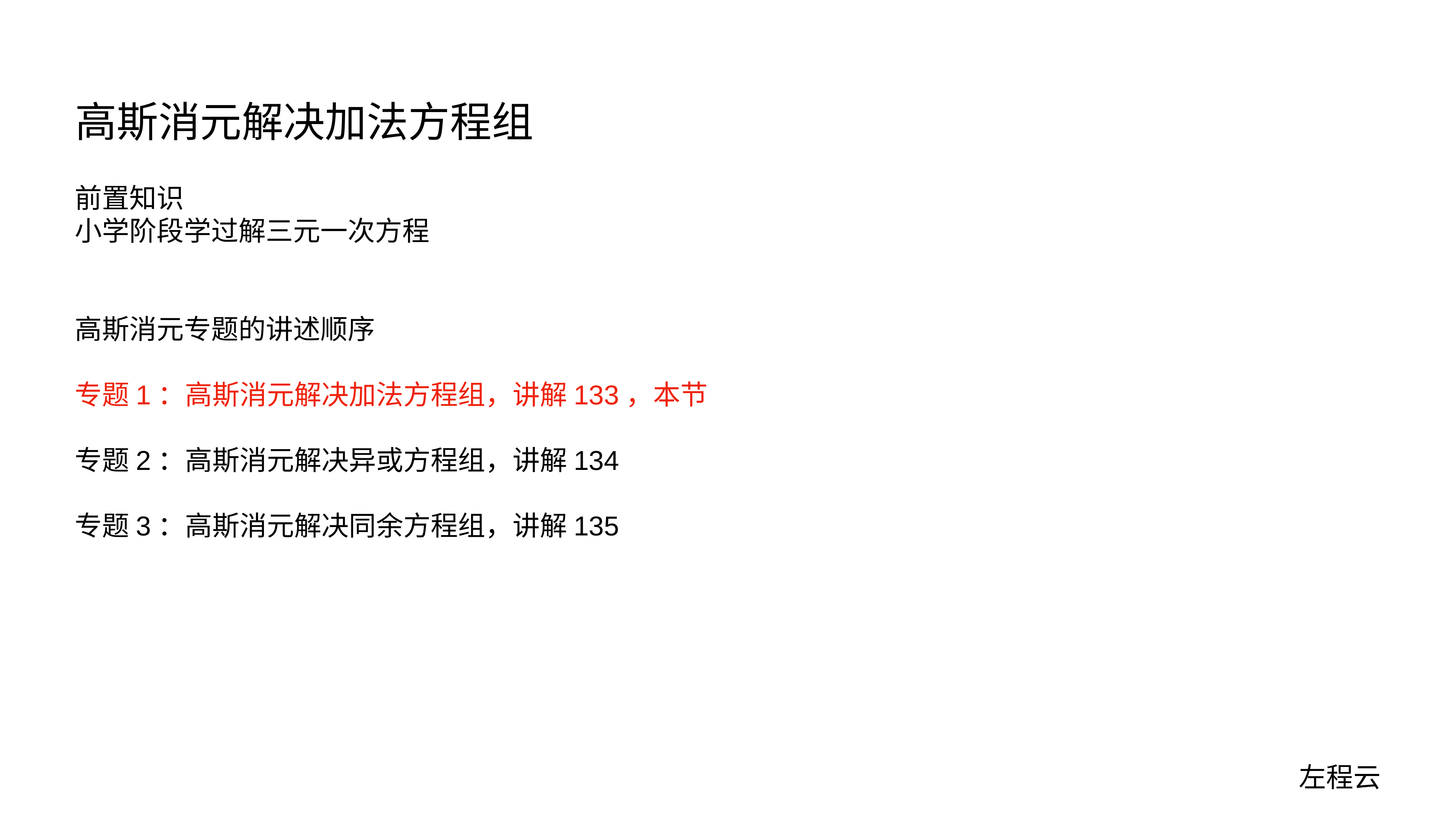

# 高斯消元解决加法方程组
前置知识
小学阶段学过解三元一次方程

高斯消元专题的讲述顺序

专题1：高斯消元解决加法方程组，讲解133，本节

专题2：高斯消元解决异或方程组，讲解134

专题3：高斯消元解决同余方程组，讲解135
左程云